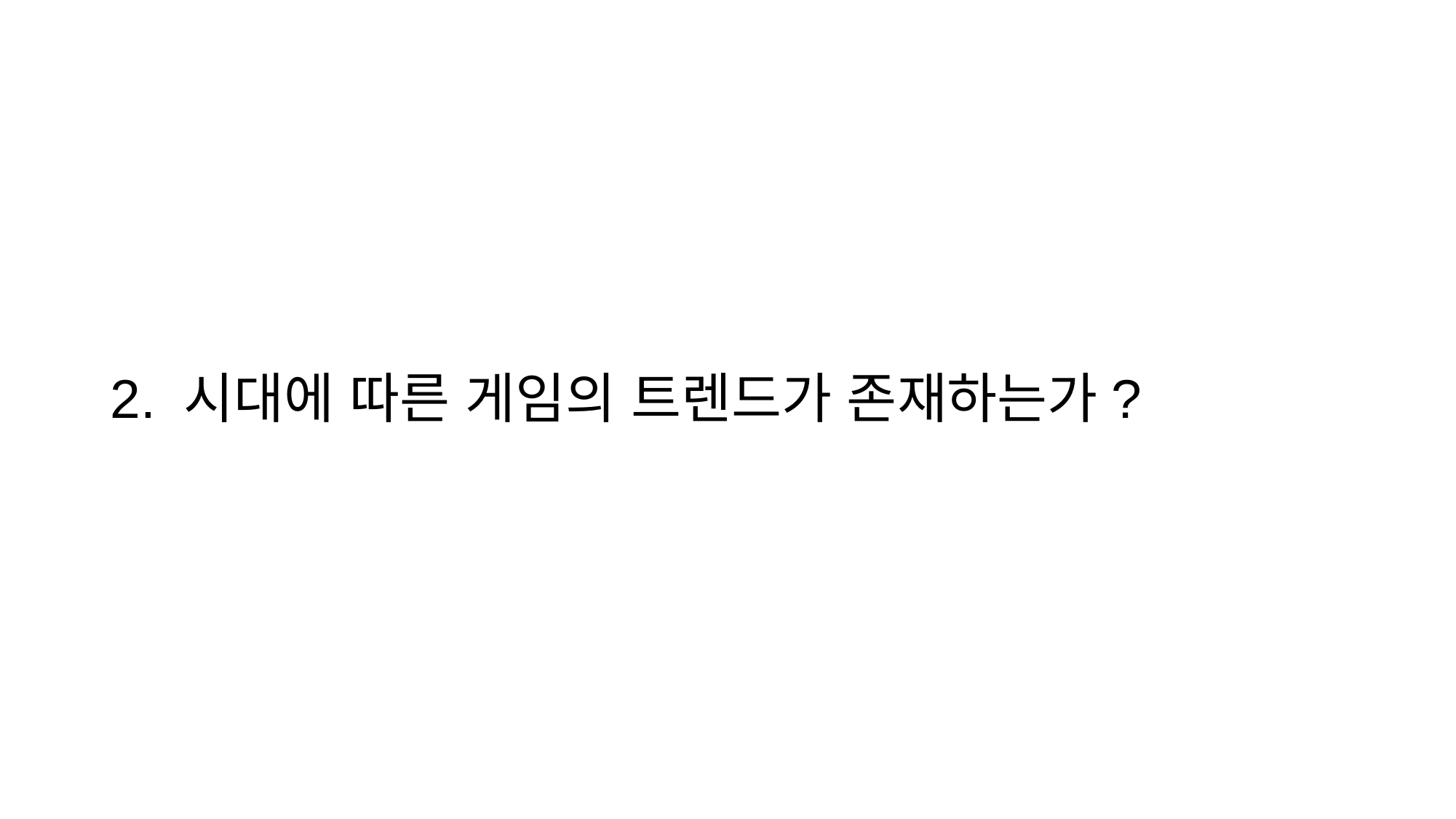

# 2. 시대에 따른 게임의 트렌드가 존재하는가?